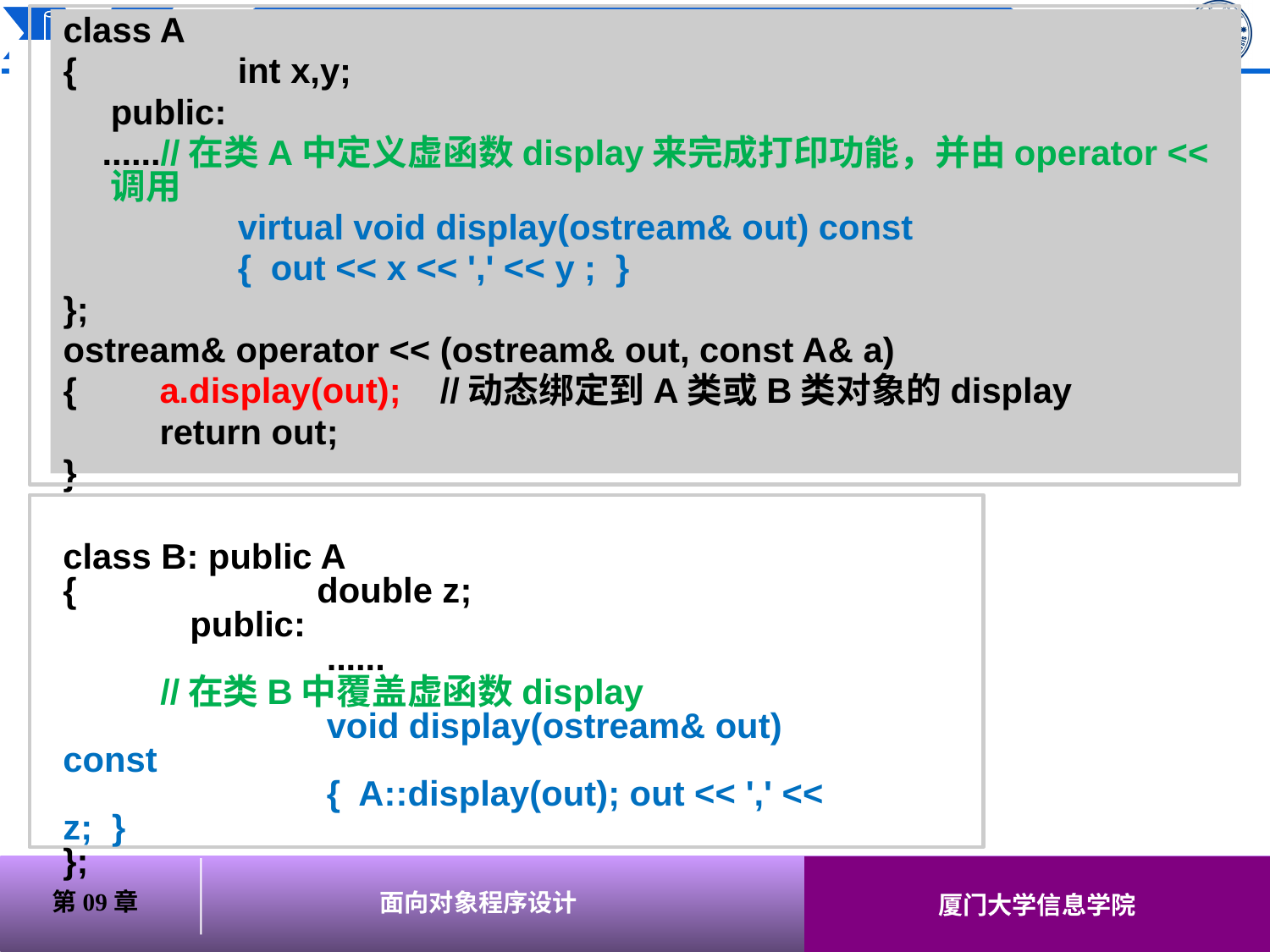

# class A
{		int x,y;
	public:
    ......//在类A中定义虚函数display来完成打印功能，并由operator <<调用
		virtual void display(ostream& out) const
		{  out << x << ',' << y ;  }
};
ostream& operator << (ostream& out, const A& a)
{	     a.display(out);    //动态绑定到A类或B类对象的display
	     return out;
}

class B: public A
{		double z;
	public:
		 ......
          //在类B中覆盖虚函数display
		 void display(ostream& out) const
		 {  A::display(out); out << ',' << z;  }
};
35